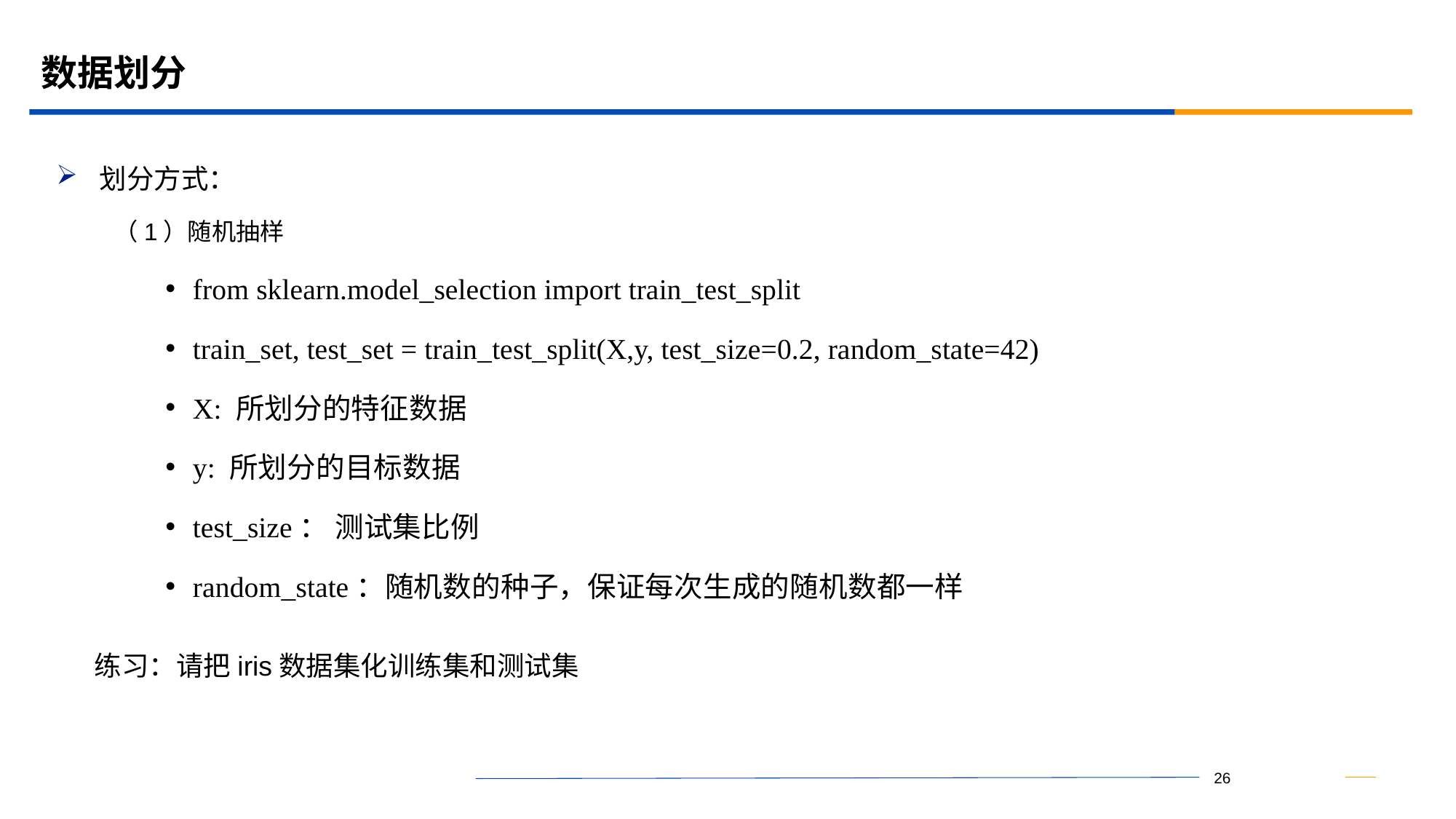

# 数据划分
划分方式：
（1）随机抽样
from sklearn.model_selection import train_test_split
train_set, test_set = train_test_split(X,y, test_size=0.2, random_state=42)
X: 所划分的特征数据
y: 所划分的目标数据
test_size： 测试集比例
random_state：随机数的种子，保证每次生成的随机数都一样
练习：请把iris数据集化训练集和测试集